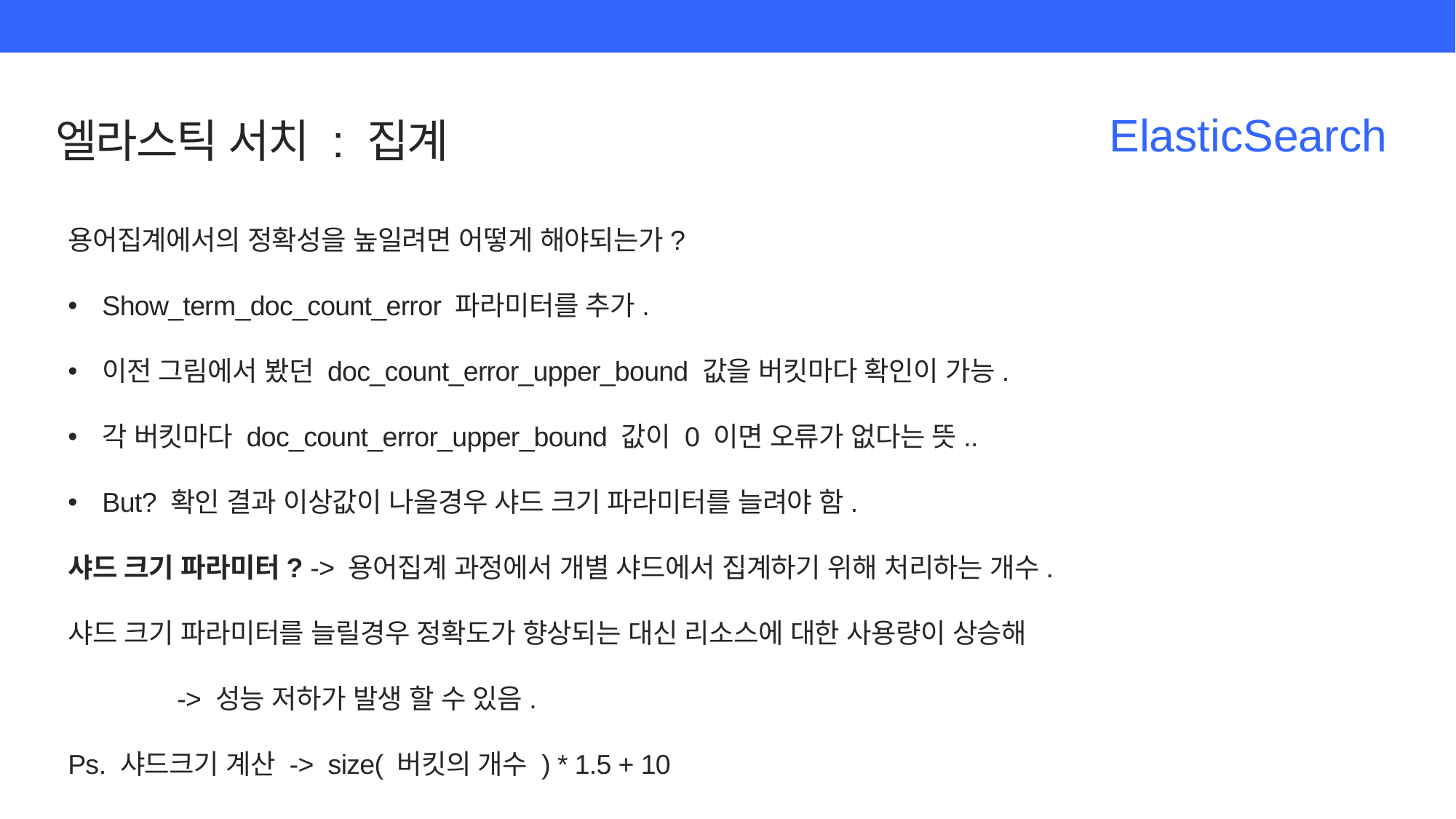

ElasticSearch
엘라스틱 서치 : 집계
용어집계에서의 정확성을 높일려면 어떻게 해야되는가?
Show_term_doc_count_error 파라미터를 추가.
이전 그림에서 봤던 doc_count_error_upper_bound 값을 버킷마다 확인이 가능.
각 버킷마다 doc_count_error_upper_bound 값이 0 이면 오류가 없다는 뜻..
But? 확인 결과 이상값이 나올경우 샤드 크기 파라미터를 늘려야 함.
샤드 크기 파라미터? -> 용어집계 과정에서 개별 샤드에서 집계하기 위해 처리하는 개수.
샤드 크기 파라미터를 늘릴경우 정확도가 향상되는 대신 리소스에 대한 사용량이 상승해
	-> 성능 저하가 발생 할 수 있음.
Ps. 샤드크기 계산 ->  size( 버킷의 개수 ) * 1.5 + 10